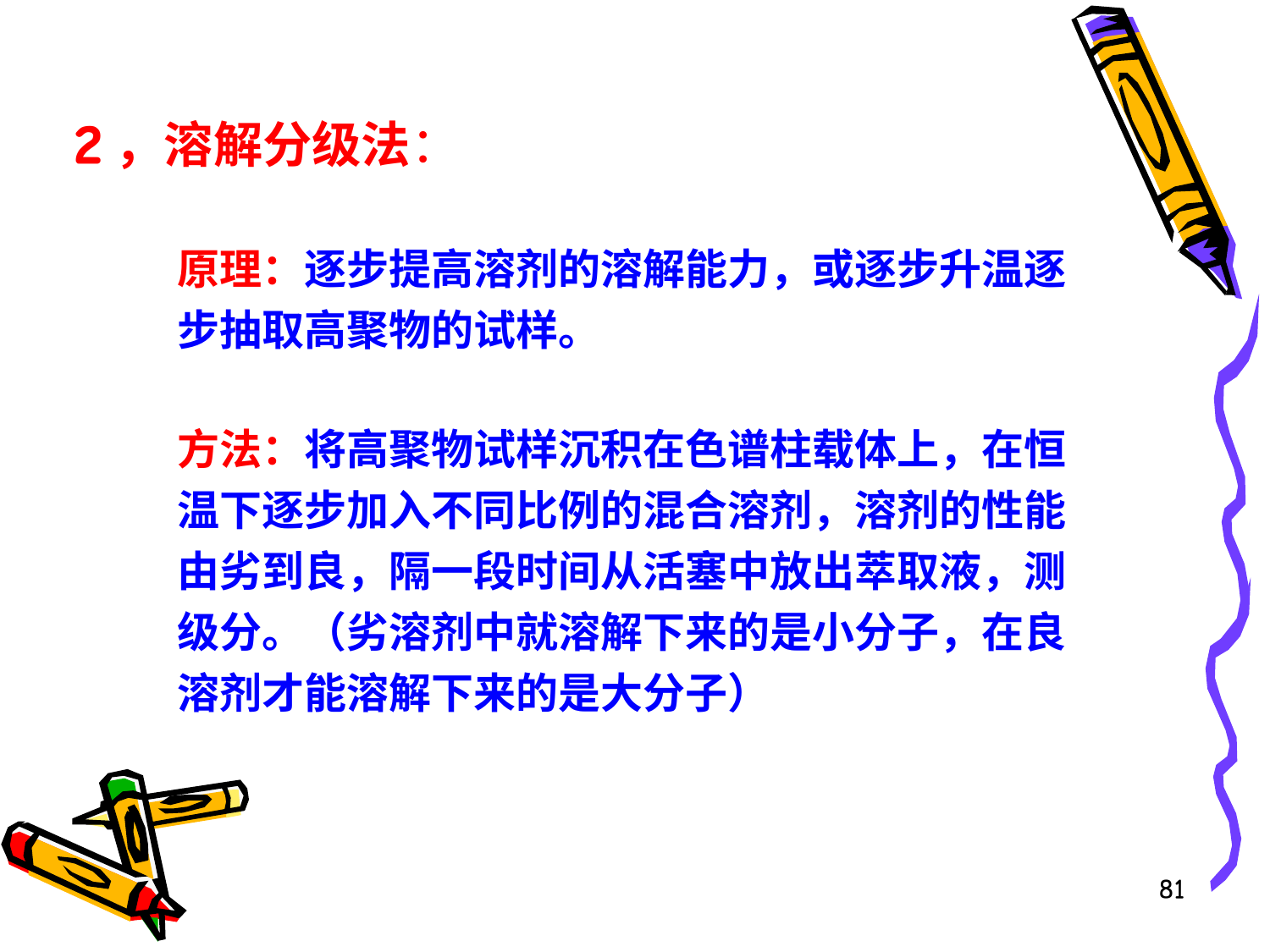

2，溶解分级法：
原理：逐步提高溶剂的溶解能力，或逐步升温逐步抽取高聚物的试样。
方法：将高聚物试样沉积在色谱柱载体上，在恒温下逐步加入不同比例的混合溶剂，溶剂的性能由劣到良，隔一段时间从活塞中放出萃取液，测级分。（劣溶剂中就溶解下来的是小分子，在良溶剂才能溶解下来的是大分子）
81